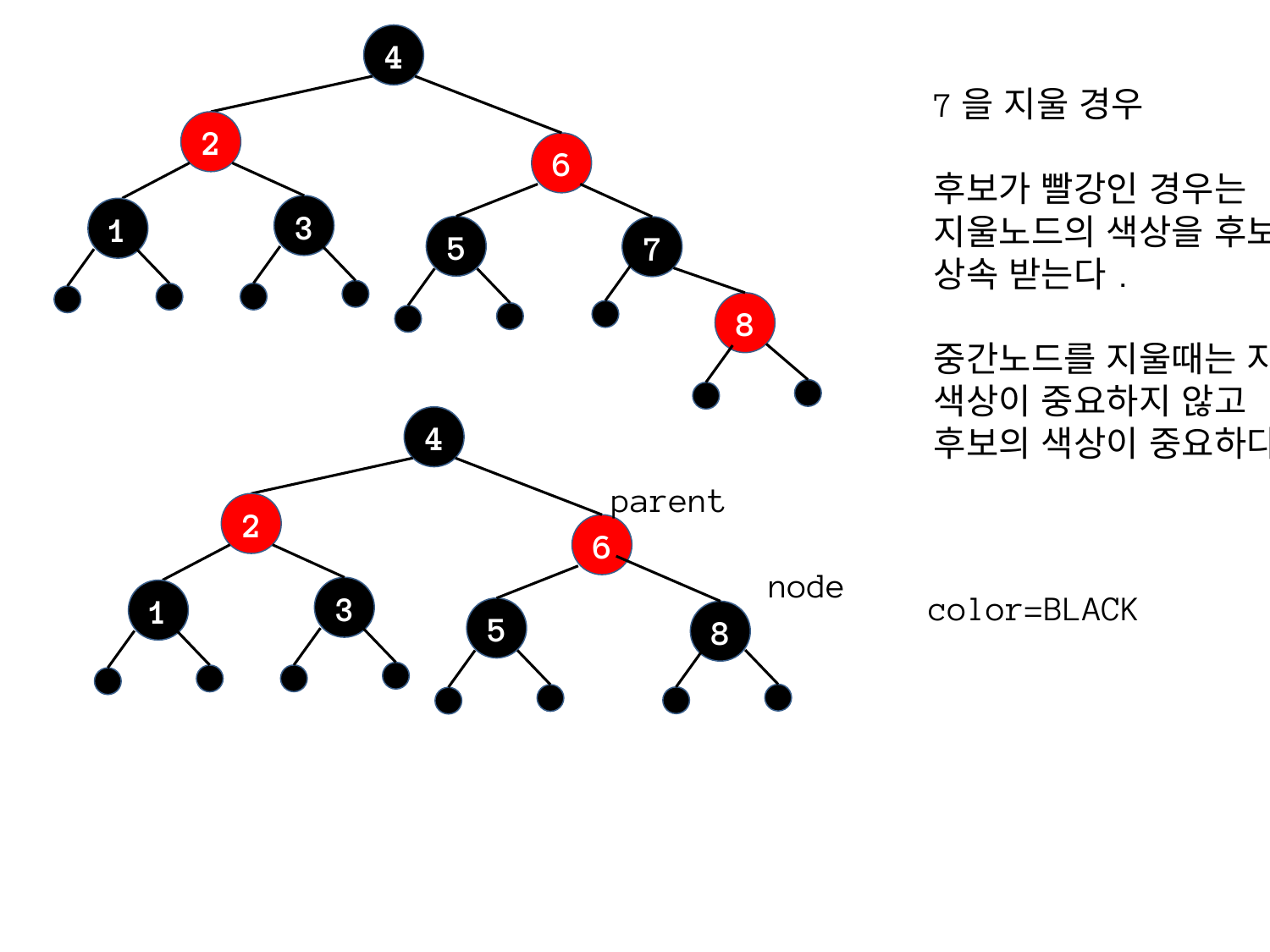

4
7을 지울 경우

후보가 빨강인 경우는
지울노드의 색상을 후보가
상속 받는다.

중간노드를 지울때는 지울 노드의
색상이 중요하지 않고
후보의 색상이 중요하다.

2
6
3
1
5
7

8

4
parent

2
6
node

3
color=BLACK

1
5
8